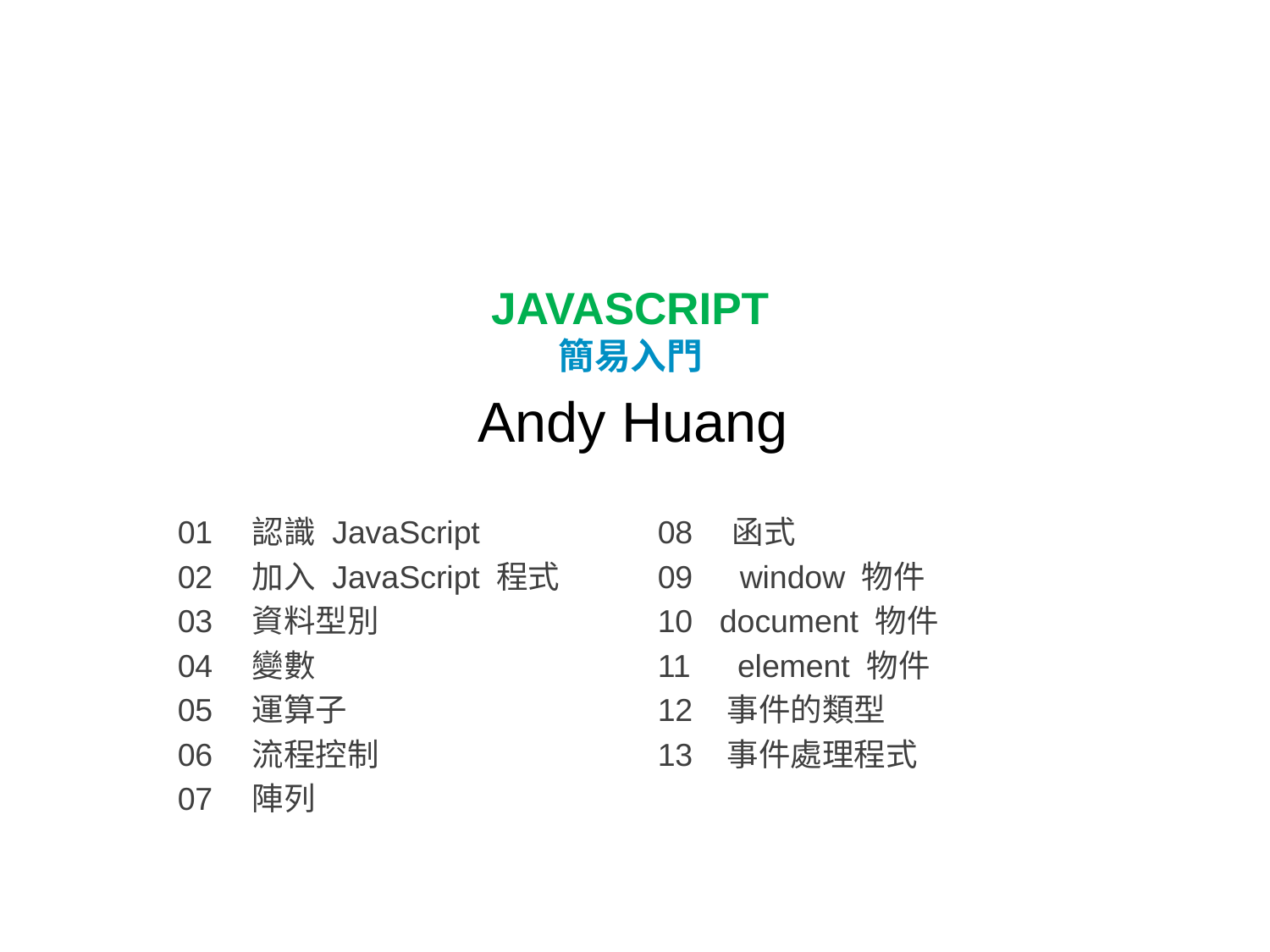

# JAVASCRIPT 簡易入門
Andy Huang
01　認識 JavaScript
02　加入 JavaScript 程式
03　資料型別
04　變數
05　運算子
06　流程控制
07　陣列
08　函式
09　window 物件
10   document 物件
11　element 物件
12   事件的類型
13   事件處理程式